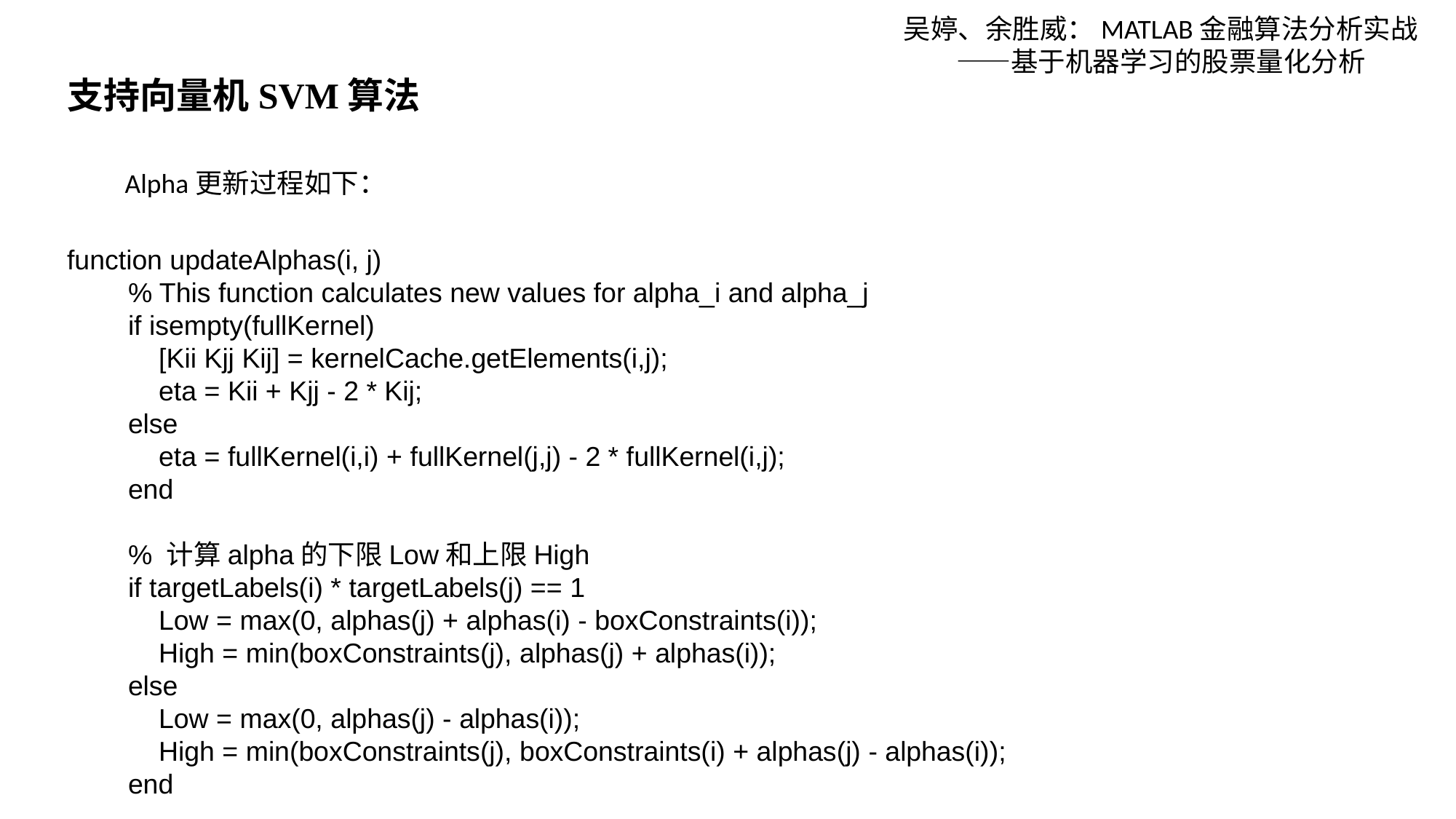

吴婷、余胜威：MATLAB金融算法分析实战——基于机器学习的股票量化分析
支持向量机SVM算法
Alpha更新过程如下：

function updateAlphas(i, j)
        % This function calculates new values for alpha_i and alpha_j
        if isempty(fullKernel)
            [Kii Kjj Kij] = kernelCache.getElements(i,j);
            eta = Kii + Kjj - 2 * Kij;
        else
            eta = fullKernel(i,i) + fullKernel(j,j) - 2 * fullKernel(i,j);
        end

        % 计算alpha的下限Low和上限High
        if targetLabels(i) * targetLabels(j) == 1
            Low = max(0, alphas(j) + alphas(i) - boxConstraints(i));
            High = min(boxConstraints(j), alphas(j) + alphas(i));
        else
            Low = max(0, alphas(j) - alphas(i));
            High = min(boxConstraints(j), boxConstraints(i) + alphas(j) - alphas(i));
        end